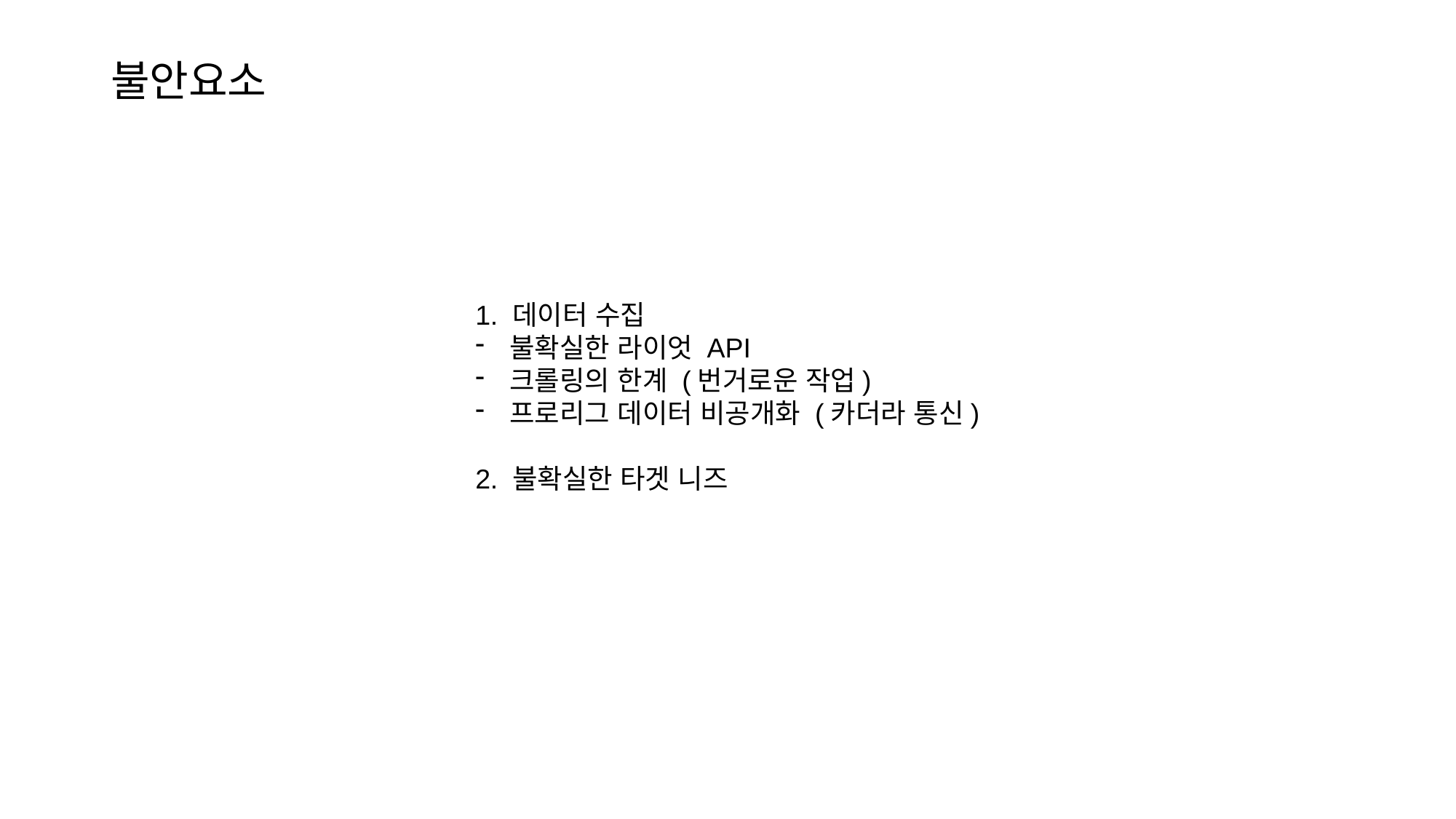

# 불안요소
1. 데이터 수집
불확실한 라이엇 API
크롤링의 한계 (번거로운 작업)
프로리그 데이터 비공개화 (카더라 통신)

2. 불확실한 타겟 니즈